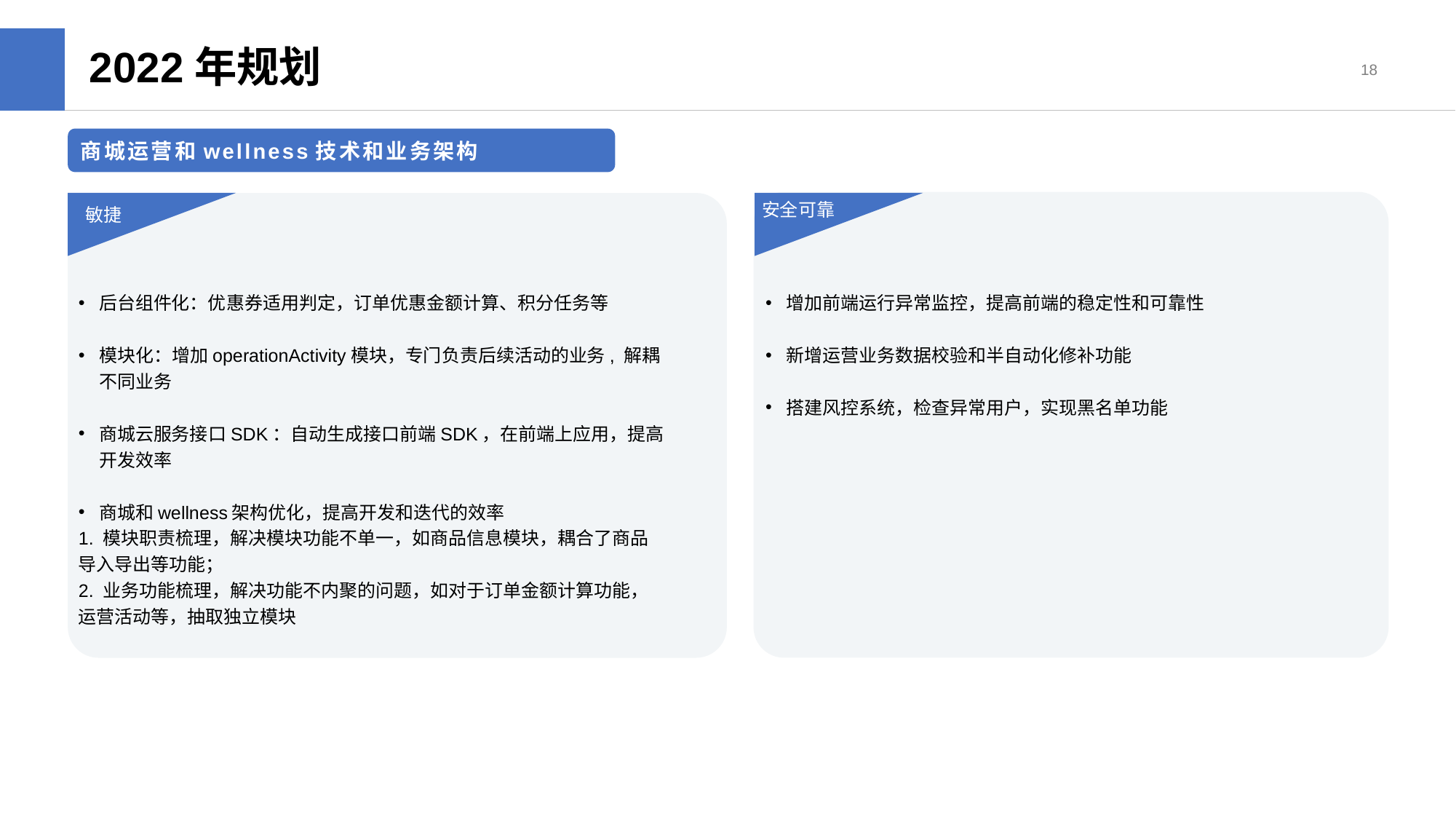

2022年规划
18
商城运营和wellness技术和业务架构

安全可靠
敏捷
后台组件化：优惠券适用判定，订单优惠金额计算、积分任务等

模块化：增加operationActivity模块，专门负责后续活动的业务, 解耦不同业务

商城云服务接口SDK：自动生成接口前端SDK，在前端上应用，提高开发效率

商城和wellness架构优化，提高开发和迭代的效率
1. 模块职责梳理，解决模块功能不单一，如商品信息模块，耦合了商品导入导出等功能；
2. 业务功能梳理，解决功能不内聚的问题，如对于订单金额计算功能，运营活动等，抽取独立模块
增加前端运行异常监控，提高前端的稳定性和可靠性

新增运营业务数据校验和半自动化修补功能

搭建风控系统，检查异常用户，实现黑名单功能